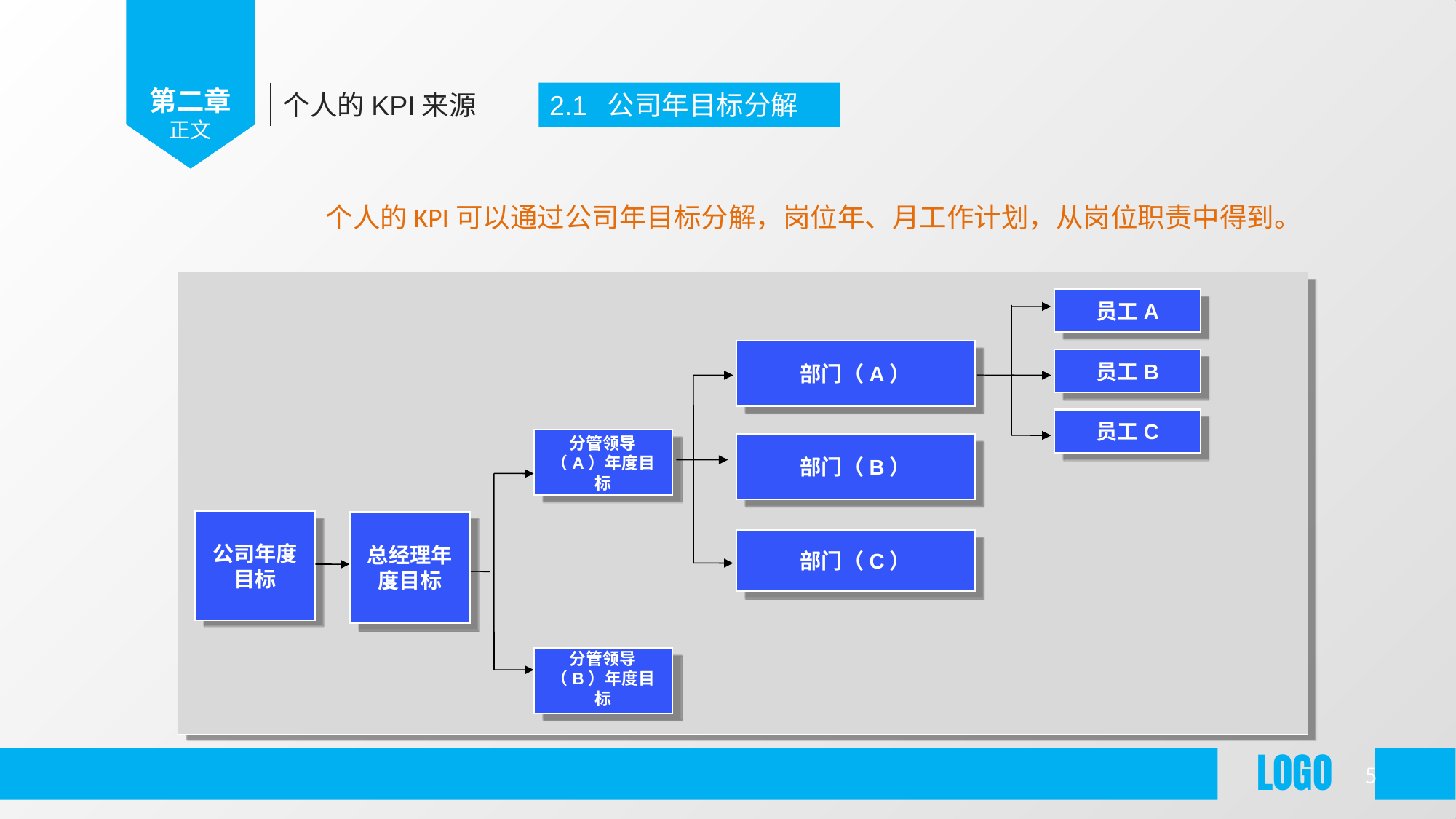

个人的KPI可以通过公司年目标分解，岗位年、月工作计划，从岗位职责中得到。

员工A

分管领导（A）年度目标
部门（B）

公司年度目标
总经理年度目标
部门（C）

分管领导（B）年度目标

部门（A）
员工B

员工C